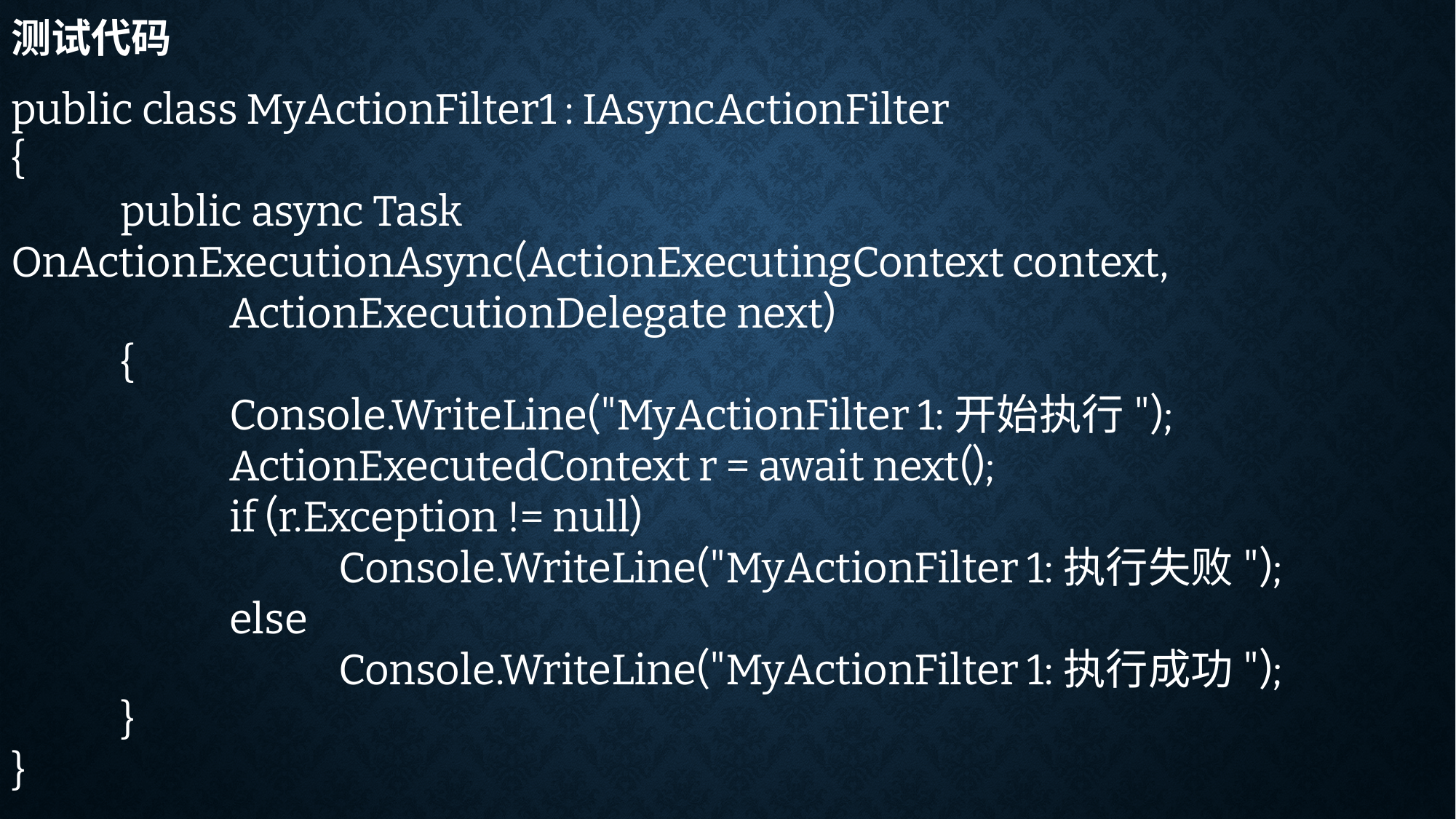

# 测试代码
public class MyActionFilter1 : IAsyncActionFilter
{
	public async Task OnActionExecutionAsync(ActionExecutingContext context,
		ActionExecutionDelegate next)
	{
		Console.WriteLine("MyActionFilter 1:开始执行");
		ActionExecutedContext r = await next();
		if (r.Exception != null)
			Console.WriteLine("MyActionFilter 1:执行失败");
		else
			Console.WriteLine("MyActionFilter 1:执行成功");
	}
}